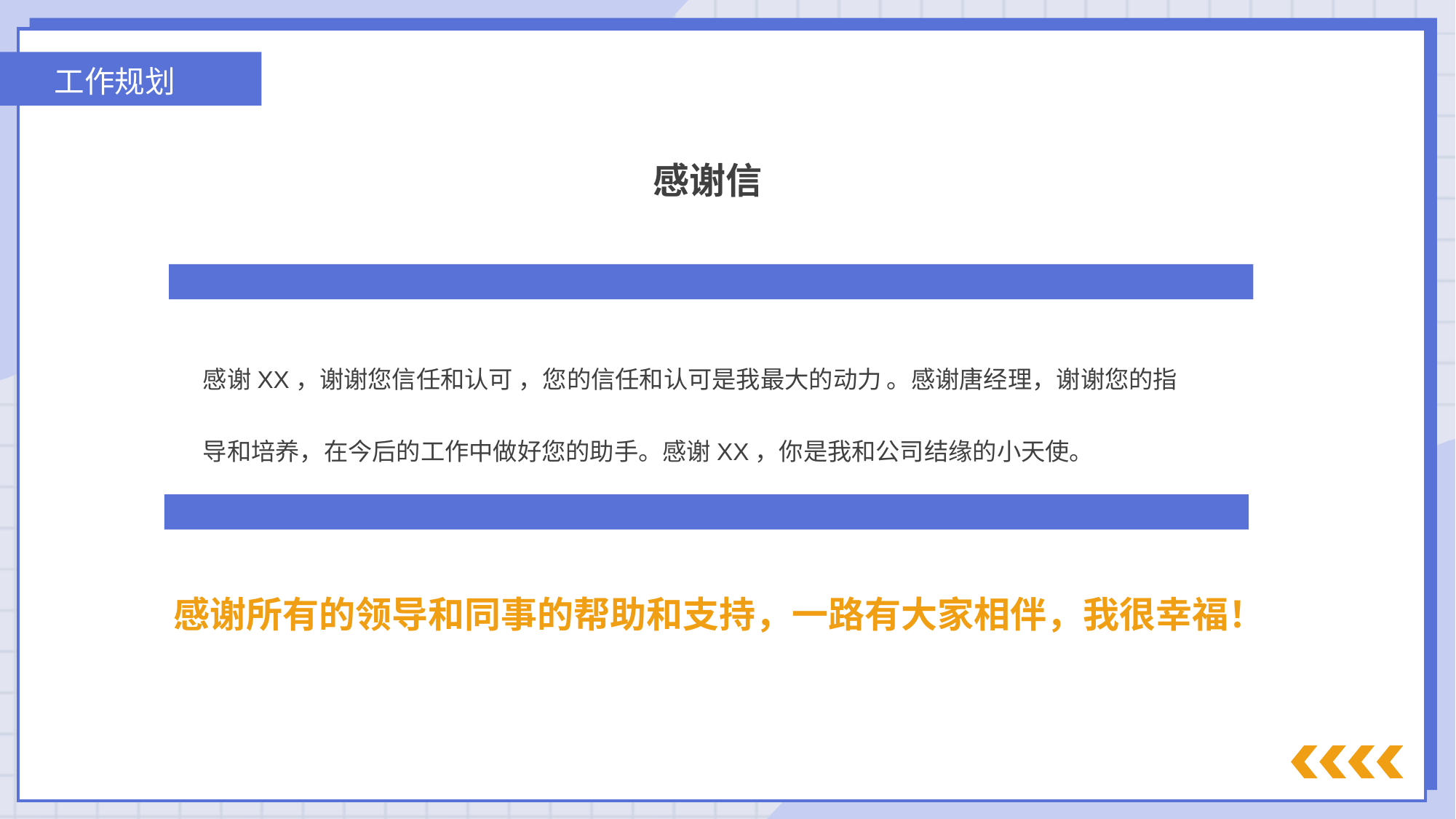

感谢信

感谢XX，谢谢您信任和认可 ，您的信任和认可是我最大的动力 。感谢唐经理，谢谢您的指导和培养，在今后的工作中做好您的助手。感谢XX，你是我和公司结缘的小天使。

感谢所有的领导和同事的帮助和支持，一路有大家相伴，我很幸福！